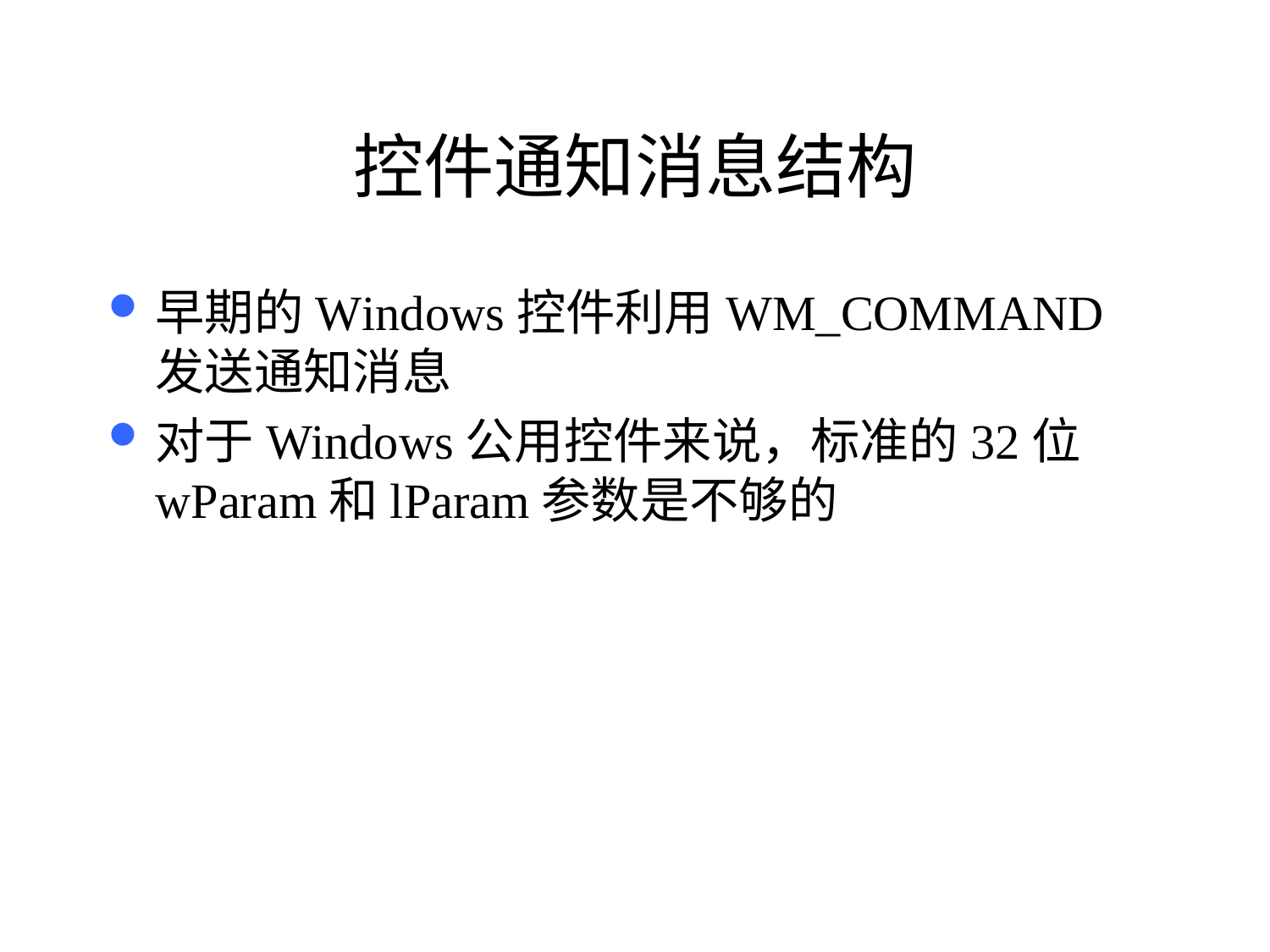

# 控件通知消息结构
早期的Windows控件利用WM_COMMAND发送通知消息
对于Windows公用控件来说，标准的32位wParam和lParam参数是不够的
65